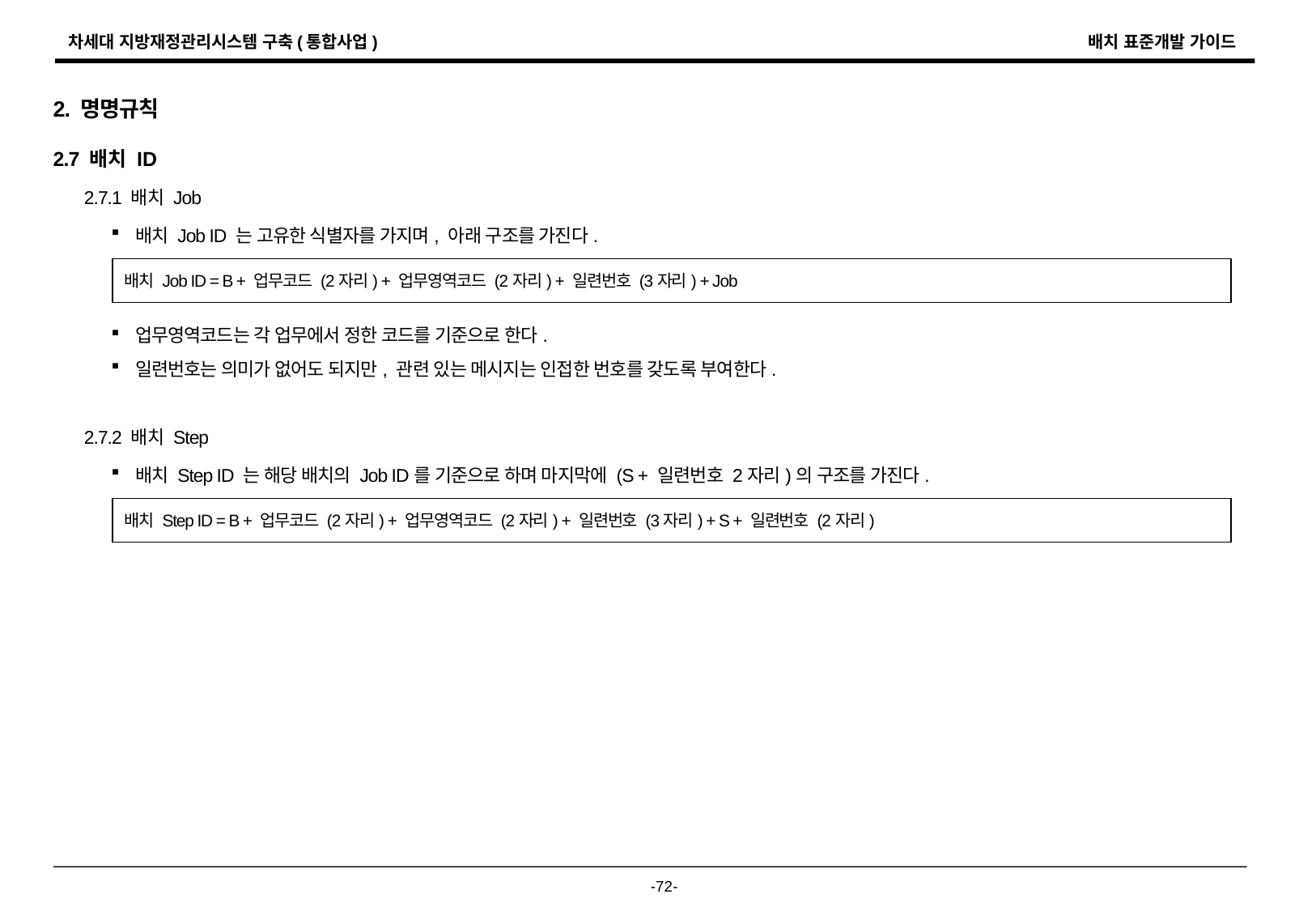

2. 명명규칙
2.7 배치 ID
2.7.1 배치 Job
배치 Job ID 는 고유한 식별자를 가지며, 아래 구조를 가진다.

업무영역코드는 각 업무에서 정한 코드를 기준으로 한다.
일련번호는 의미가 없어도 되지만, 관련 있는 메시지는 인접한 번호를 갖도록 부여한다.

배치 Job ID = B + 업무코드 (2자리) + 업무영역코드 (2자리) + 일련번호 (3자리) + Job
2.7.2 배치 Step
배치 Step ID 는 해당 배치의 Job ID를 기준으로 하며 마지막에 (S + 일련번호 2자리)의 구조를 가진다.

배치 Step ID = B + 업무코드 (2자리) + 업무영역코드 (2자리) + 일련번호 (3자리) + S + 일련번호 (2자리)